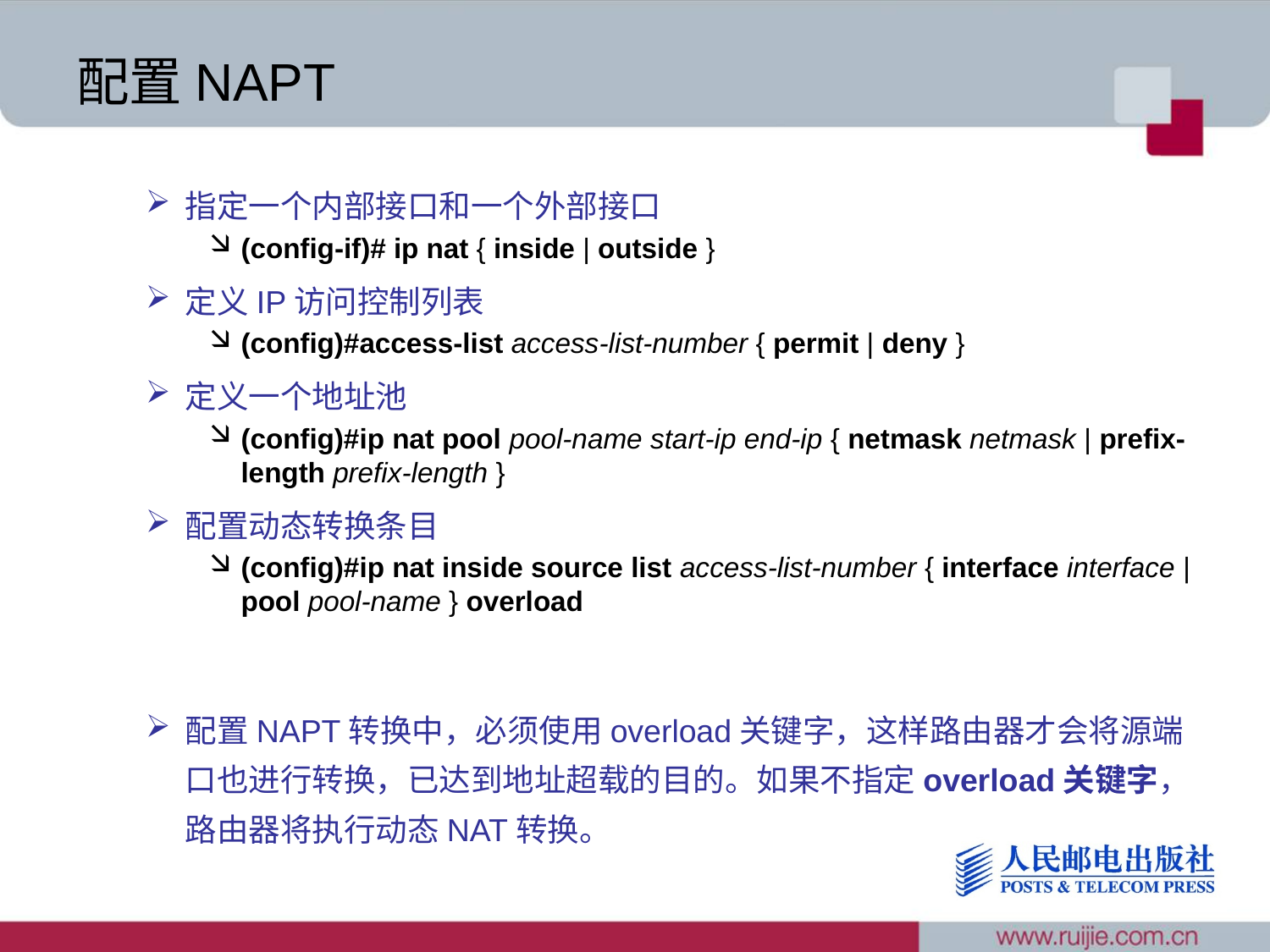

# 配置NAPT
指定一个内部接口和一个外部接口
(config-if)# ip nat { inside | outside }
定义IP访问控制列表
(config)#access-list access-list-number { permit | deny }
定义一个地址池
(config)#ip nat pool pool-name start-ip end-ip { netmask netmask | prefix-length prefix-length }
配置动态转换条目
(config)#ip nat inside source list access-list-number { interface interface | pool pool-name } overload

配置NAPT转换中，必须使用overload关键字，这样路由器才会将源端口也进行转换，已达到地址超载的目的。如果不指定overload关键字，路由器将执行动态NAT转换。